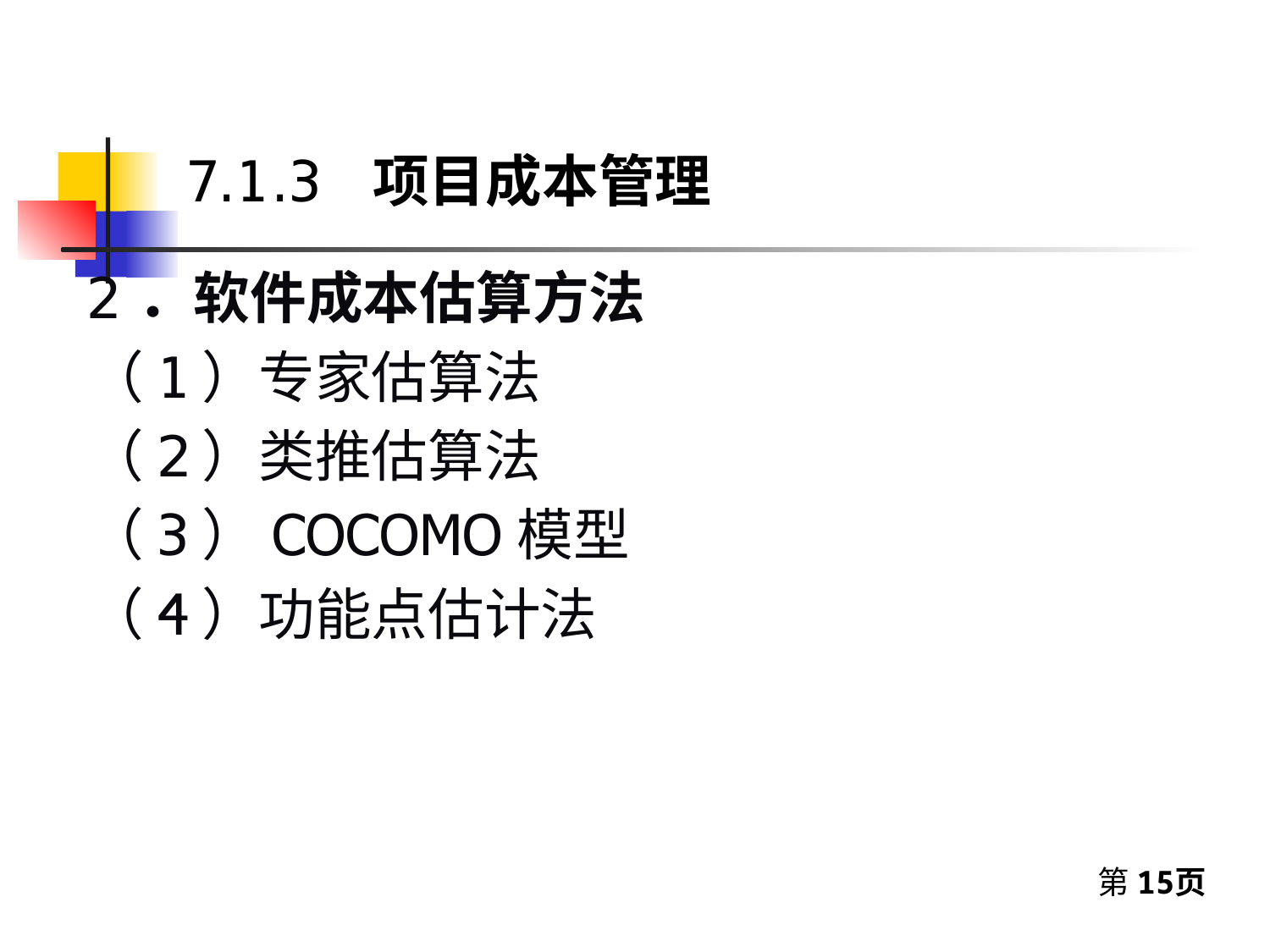

7.1.3  项目成本管理
2．软件成本估算方法
（1）专家估算法
（2）类推估算法
（3）COCOMO模型
（4）功能点估计法